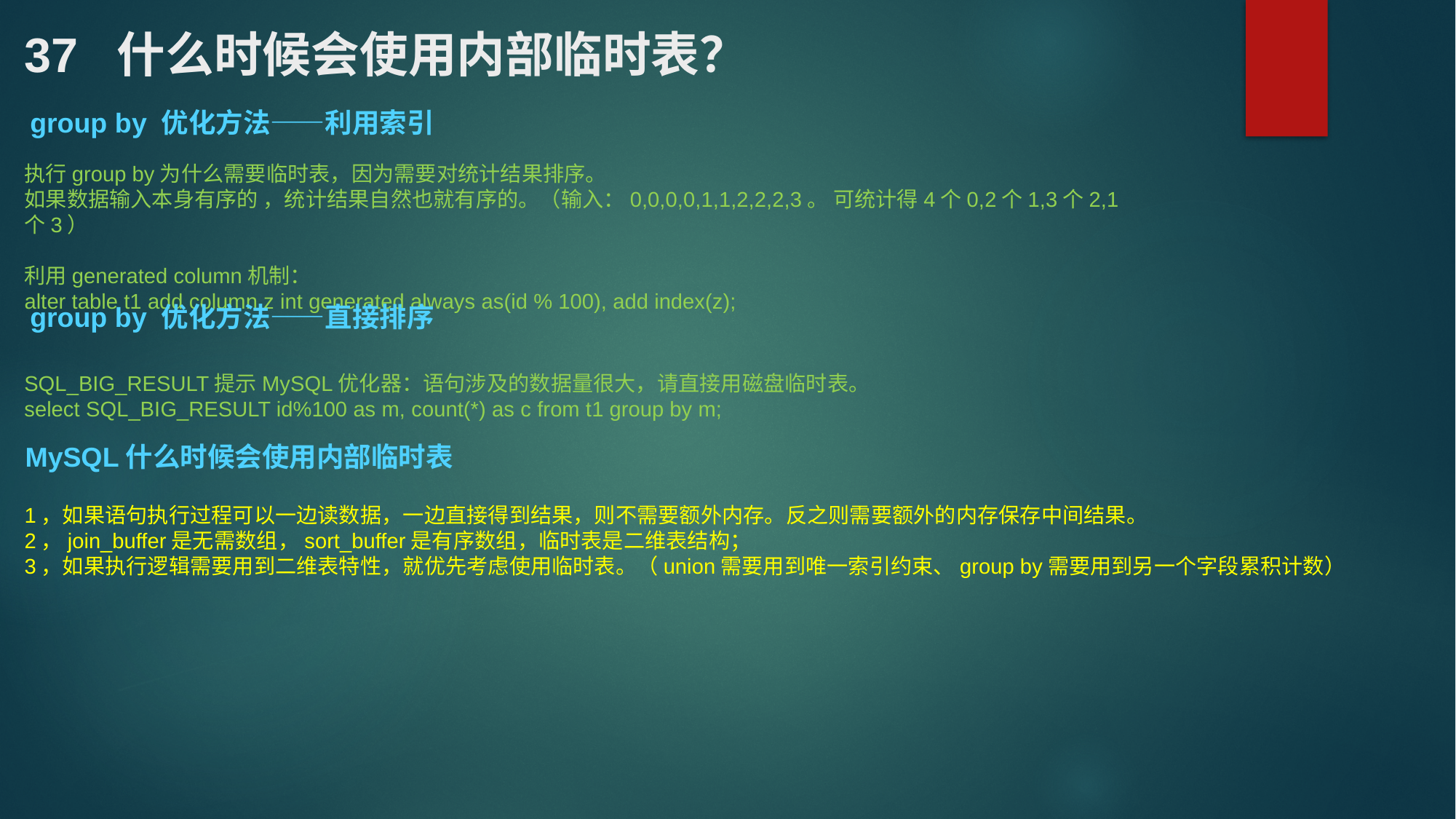

# 37  什么时候会使用内部临时表？
group by 优化方法——利用索引
执行group by为什么需要临时表，因为需要对统计结果排序。
如果数据输入本身有序的 ，统计结果自然也就有序的。（输入：0,0,0,0,1,1,2,2,2,3。 可统计得4个0,2个1,3个2,1个3）

利用generated column机制：
alter table t1 add column z int generated always as(id % 100), add index(z);
group by 优化方法——直接排序
SQL_BIG_RESULT提示MySQL优化器：语句涉及的数据量很大，请直接用磁盘临时表。
select SQL_BIG_RESULT id%100 as m, count(*) as c from t1 group by m;
MySQL什么时候会使用内部临时表
1，如果语句执行过程可以一边读数据，一边直接得到结果，则不需要额外内存。反之则需要额外的内存保存中间结果。
2，join_buffer是无需数组，sort_buffer是有序数组，临时表是二维表结构；
3，如果执行逻辑需要用到二维表特性，就优先考虑使用临时表。（union需要用到唯一索引约束、group by需要用到另一个字段累积计数）